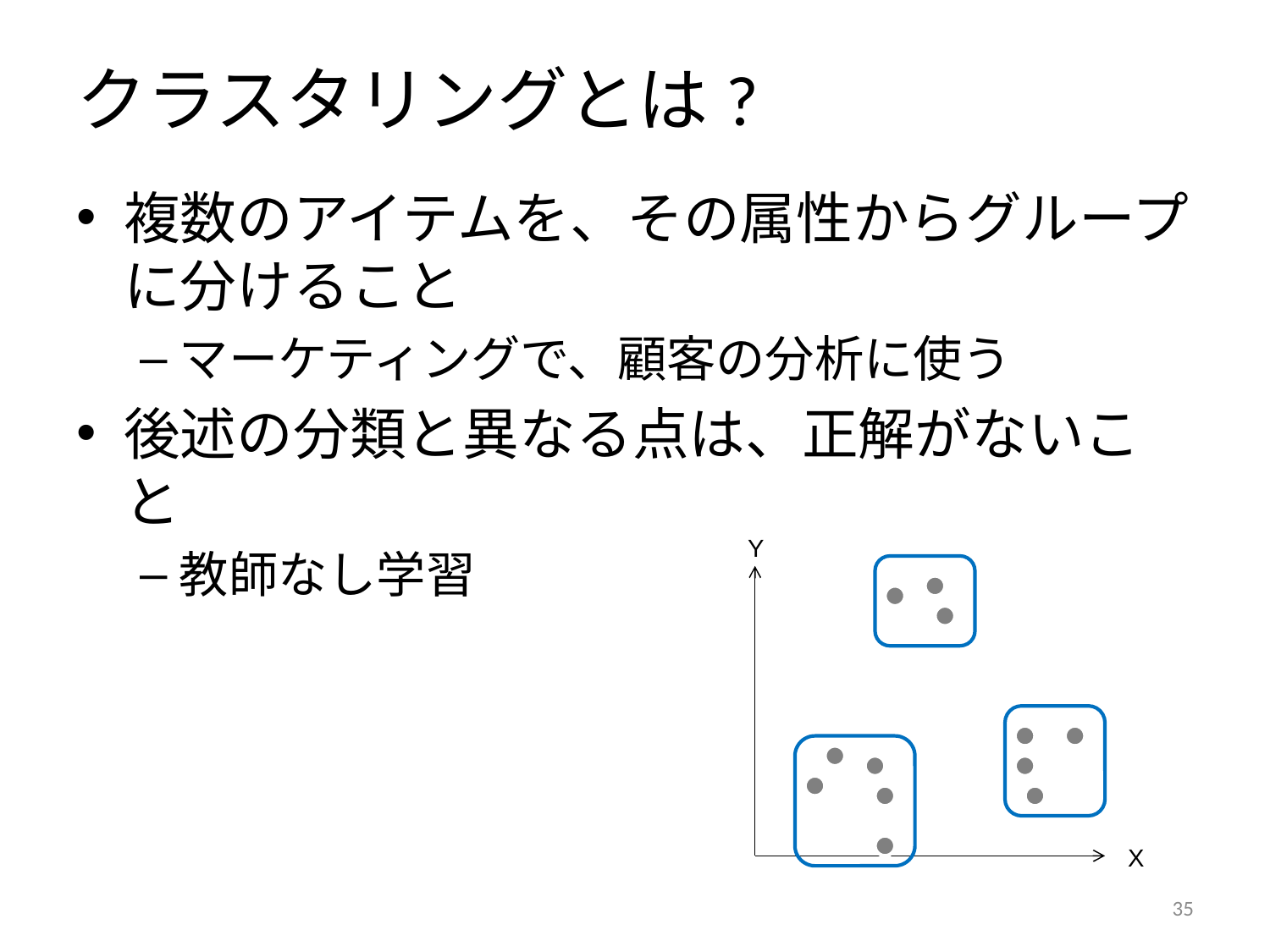

# クラスタリングとは?
複数のアイテムを、その属性からグループに分けること
マーケティングで、顧客の分析に使う
後述の分類と異なる点は、正解がないこと
教師なし学習
Y

X
35